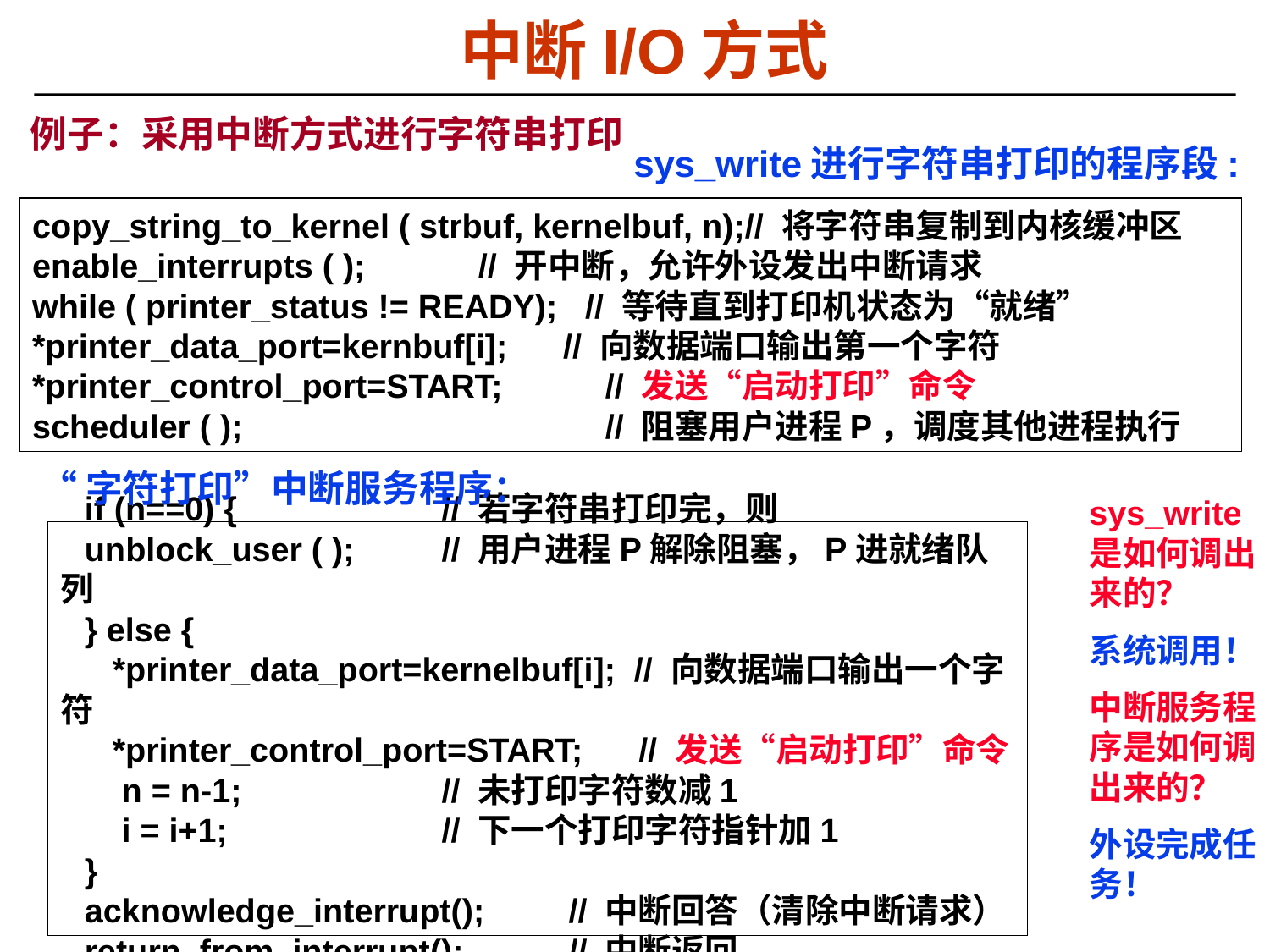

# 中断I/O方式
例子：采用中断方式进行字符串打印
sys_write进行字符串打印的程序段:
copy_string_to_kernel ( strbuf, kernelbuf, n);// 将字符串复制到内核缓冲区
enable_interrupts ( );     	       // 开中断，允许外设发出中断请求
while ( printer_status != READY);   // 等待直到打印机状态为“就绪”
*printer_data_port=kernbuf[i];      // 向数据端口输出第一个字符
*printer_control_port=START;	       // 发送“启动打印”命令
scheduler ( );  			       // 阻塞用户进程P，调度其他进程执行
“字符打印”中断服务程序：
sys_write是如何调出来的？
系统调用！
中断服务程序是如何调出来的？
外设完成任务！
if (n==0) {		// 若字符串打印完，则
unblock_user ( );	// 用户进程P解除阻塞，P进就绪队列
} else {
   *printer_data_port=kernelbuf[i];  // 向数据端口输出一个字符
   *printer_control_port=START;      // 发送“启动打印”命令
    n = n-1; 		// 未打印字符数减1
    i = i+1; 		// 下一个打印字符指针加1
}
acknowledge_interrupt();	// 中断回答（清除中断请求）
return_from_interrupt();  	// 中断返回